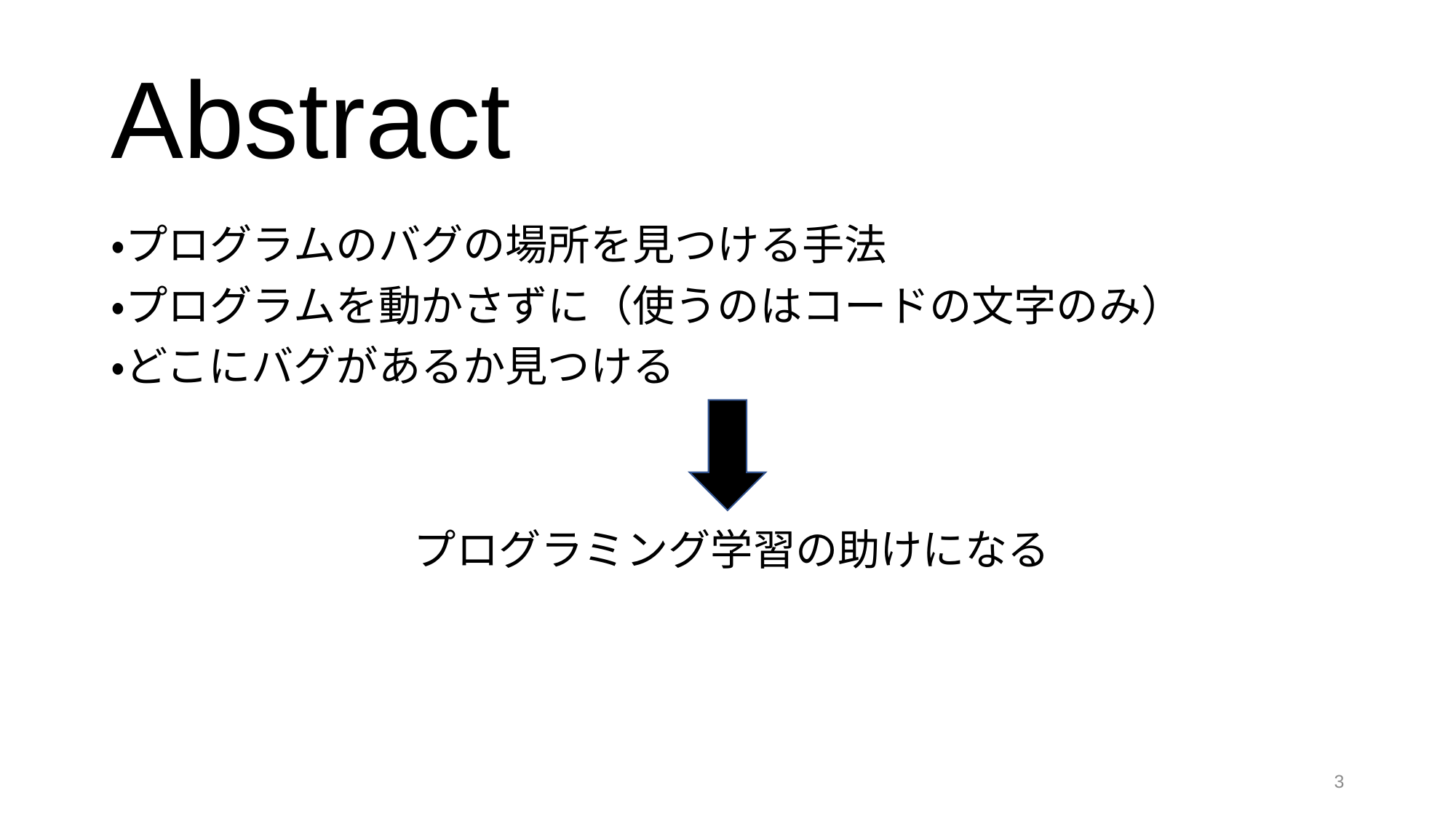

# Abstract
・プログラムのバグの場所を見つける手法
・プログラムを動かさずに（使うのはコードの文字のみ）
・どこにバグがあるか見つける

		　　プログラミング学習の助けになる

3